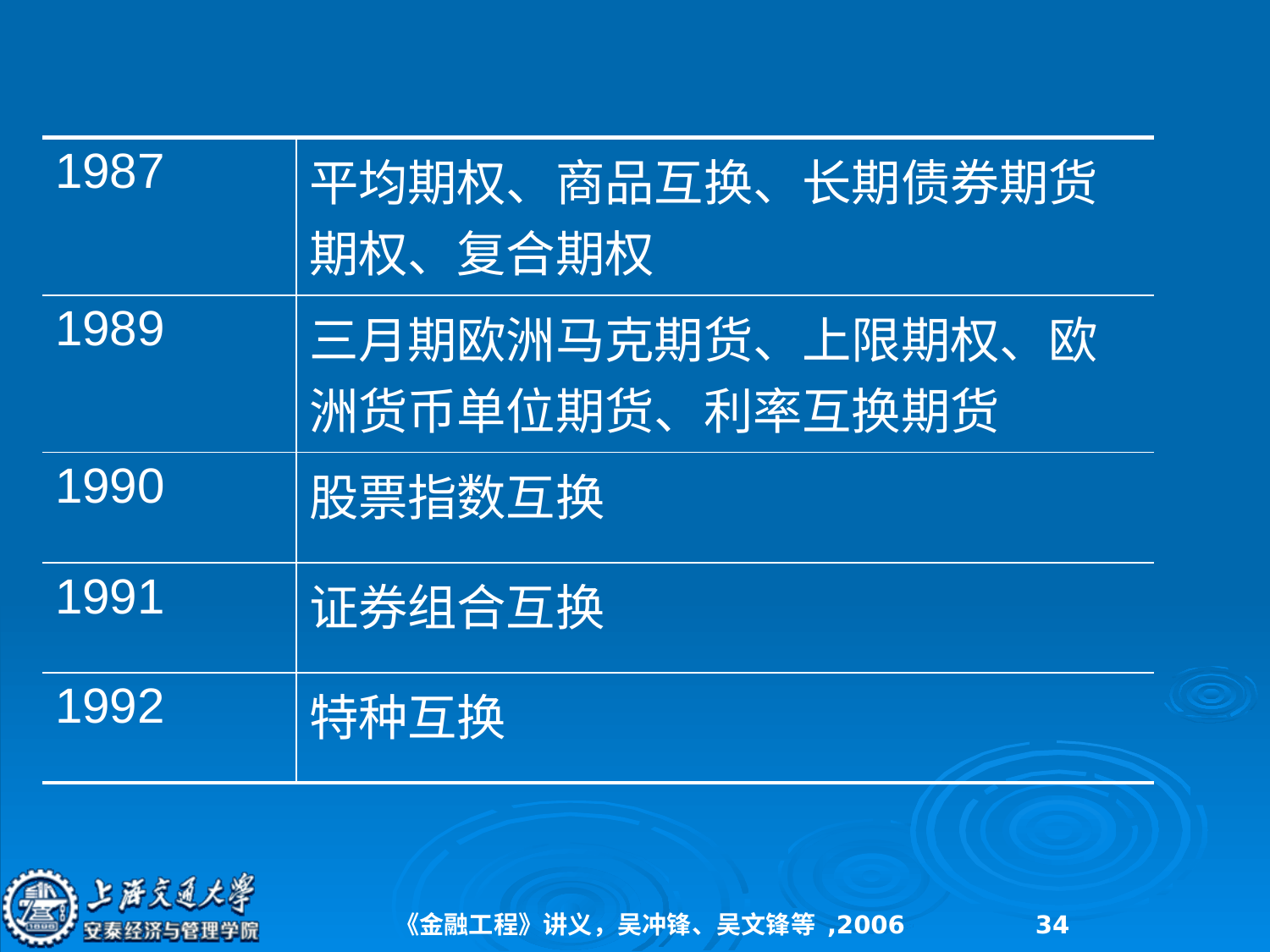

| 1987 | 平均期权、商品互换、长期债券期货期权、复合期权 |
| --- | --- |
| 1989 | 三月期欧洲马克期货、上限期权、欧洲货币单位期货、利率互换期货 |
| 1990 | 股票指数互换 |
| 1991 | 证券组合互换 |
| 1992 | 特种互换 |